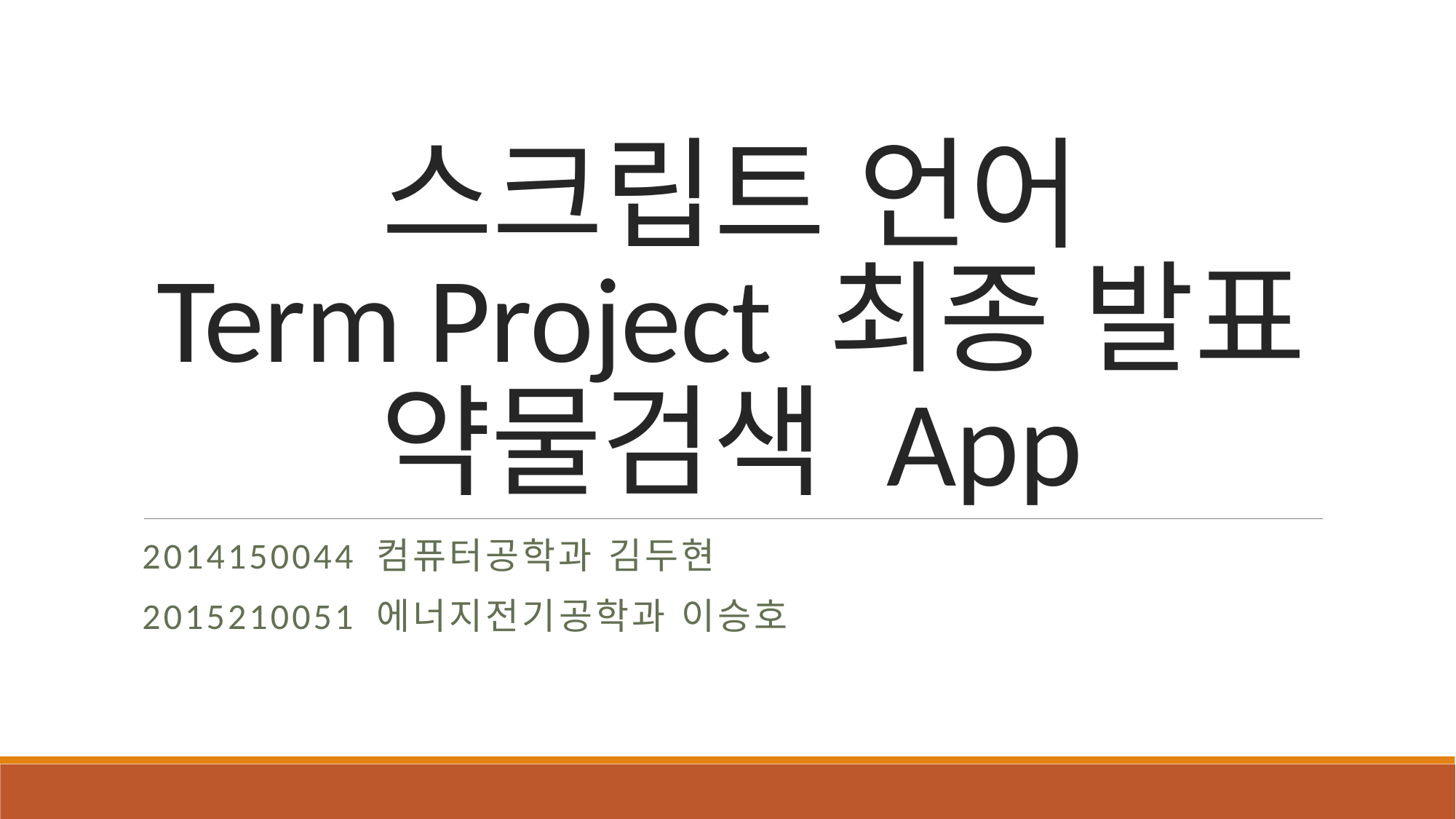

# 스크립트 언어 Term Project 최종 발표 약물검색 App
2014150044 컴퓨터공학과 김두현
2015210051 에너지전기공학과 이승호